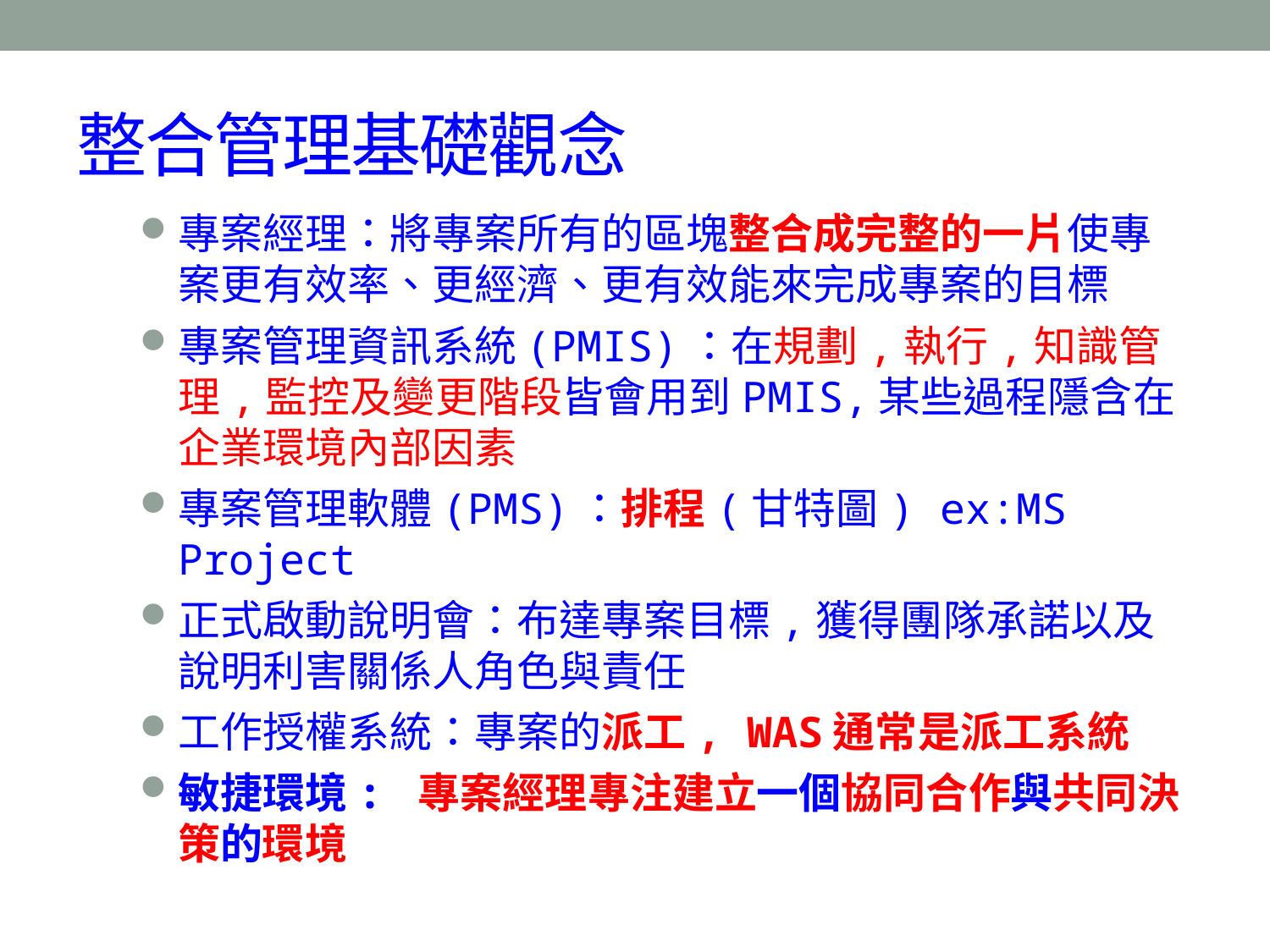

# 整合管理基礎觀念
專案經理：將專案所有的區塊整合成完整的一片使專案更有效率、更經濟、更有效能來完成專案的目標
專案管理資訊系統(PMIS)：在規劃,執行,知識管理,監控及變更階段皆會用到PMIS,某些過程隱含在企業環境內部因素
專案管理軟體(PMS)：排程(甘特圖) ex:MS Project
正式啟動說明會：布達專案目標,獲得團隊承諾以及說明利害關係人角色與責任
工作授權系統：專案的派工, WAS通常是派工系統
敏捷環境: 專案經理專注建立一個協同合作與共同決策的環境